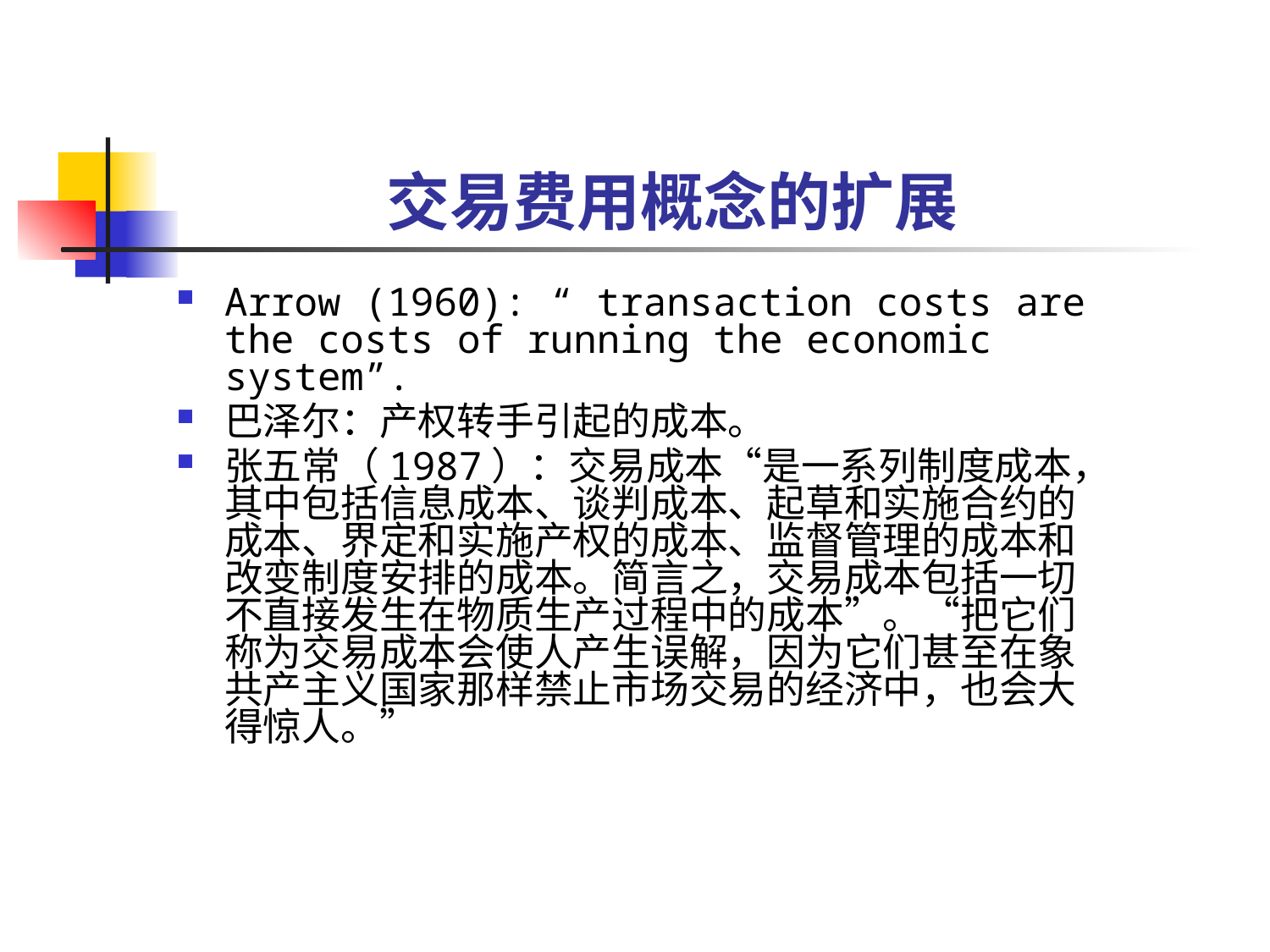

# 交易费用概念的扩展
Arrow (1960): “ transaction costs are the costs of running the economic system”.
巴泽尔：产权转手引起的成本。
张五常（1987）：交易成本“是一系列制度成本，其中包括信息成本、谈判成本、起草和实施合约的成本、界定和实施产权的成本、监督管理的成本和改变制度安排的成本。简言之，交易成本包括一切不直接发生在物质生产过程中的成本”。“把它们称为交易成本会使人产生误解，因为它们甚至在象共产主义国家那样禁止市场交易的经济中，也会大得惊人。”